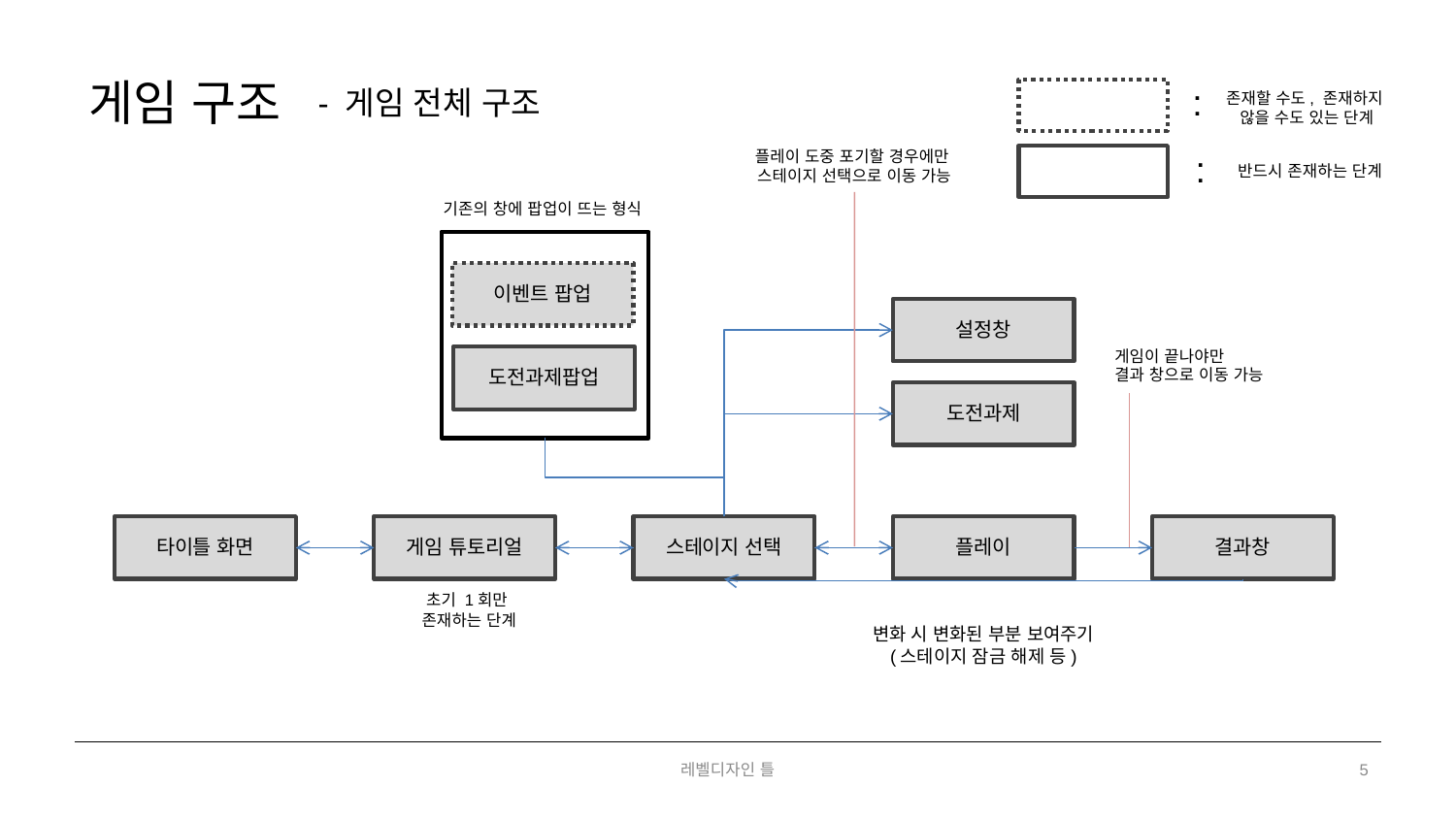

게임 구조
:
- 게임 전체 구조

존재할 수도, 존재하지
않을 수도 있는 단계
플레이 도중 포기할 경우에만
스테이지 선택으로 이동 가능
:

반드시 존재하는 단계
기존의 창에 팝업이 뜨는 형식

이벤트 팝업

도전과제팝업

설정창
게임이 끝나야만
결과 창으로 이동 가능

도전과제

결과창

타이틀 화면

게임 튜토리얼

스테이지 선택

플레이
초기 1회만
존재하는 단계
변화 시 변화된 부분 보여주기
(스테이지 잠금 해제 등)
레벨디자인 틀
5